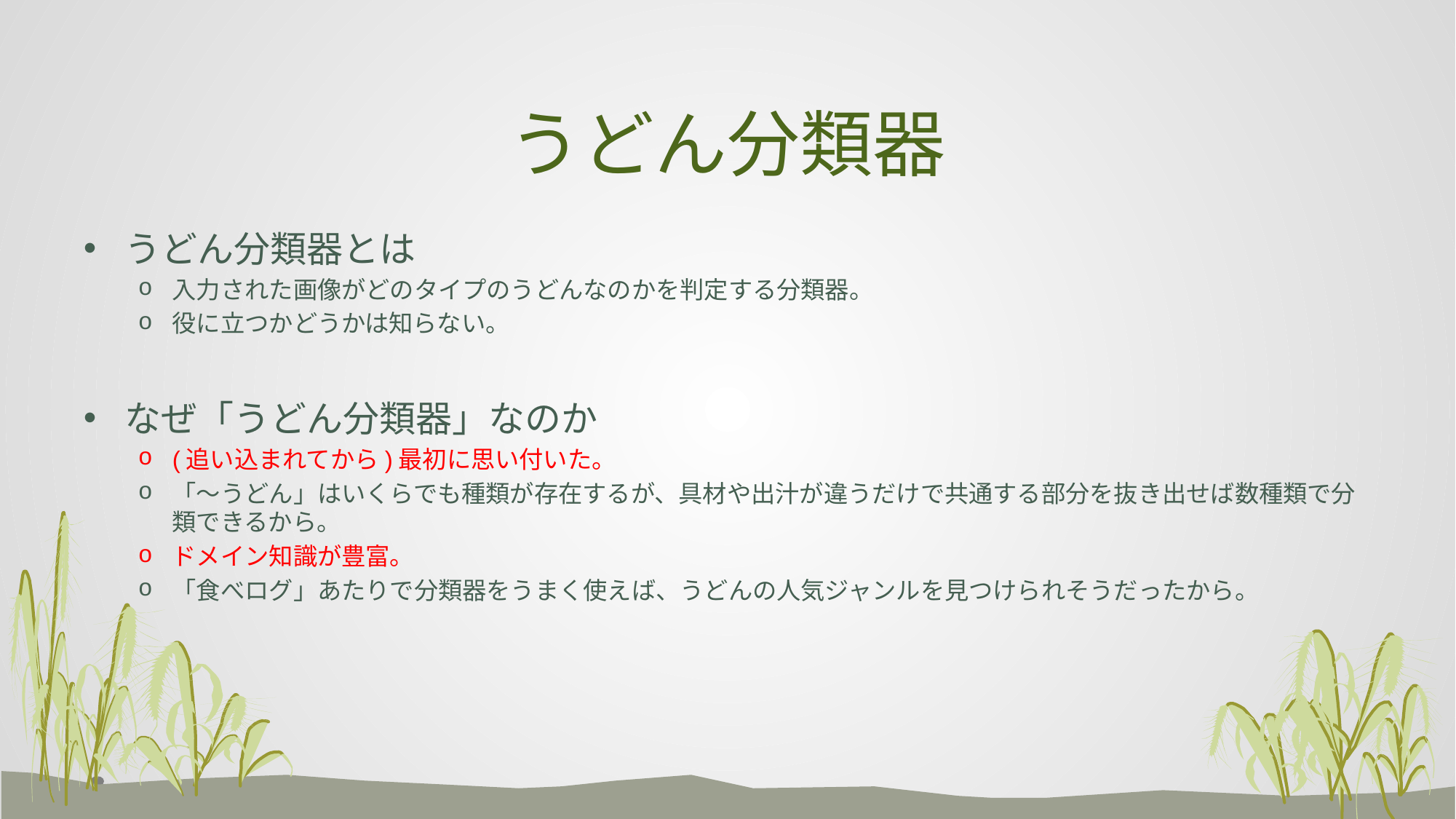

# うどん分類器
うどん分類器とは
入力された画像がどのタイプのうどんなのかを判定する分類器。
役に立つかどうかは知らない。

なぜ「うどん分類器」なのか
(追い込まれてから)最初に思い付いた。
「～うどん」はいくらでも種類が存在するが、具材や出汁が違うだけで共通する部分を抜き出せば数種類で分類できるから。
ドメイン知識が豊富。
「食べログ」あたりで分類器をうまく使えば、うどんの人気ジャンルを見つけられそうだったから。